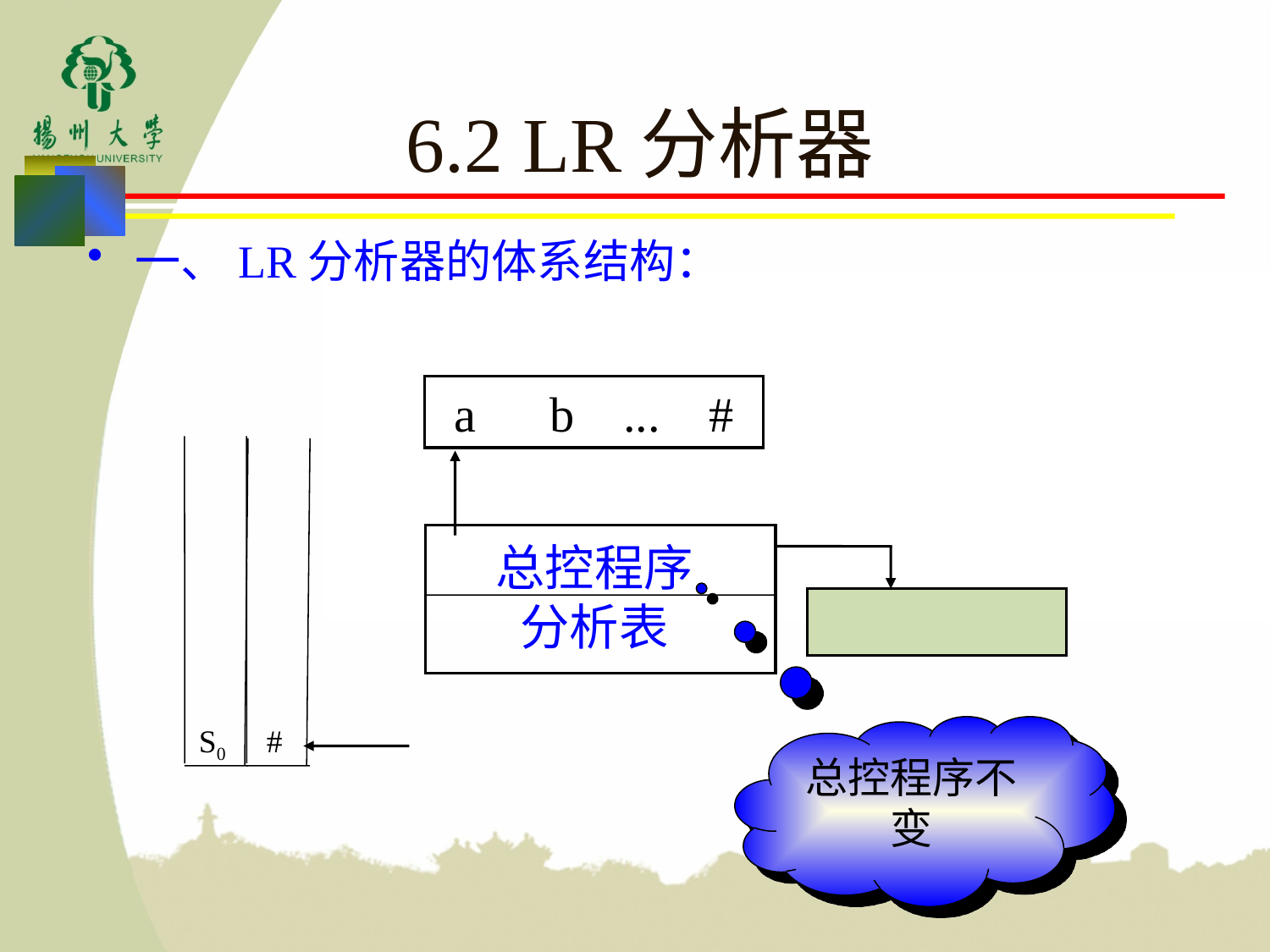

# 6.2 LR分析器
一、LR分析器的体系结构：
a      b    ...    #

S0

#

总控程序
分析表

总控程序不变

7